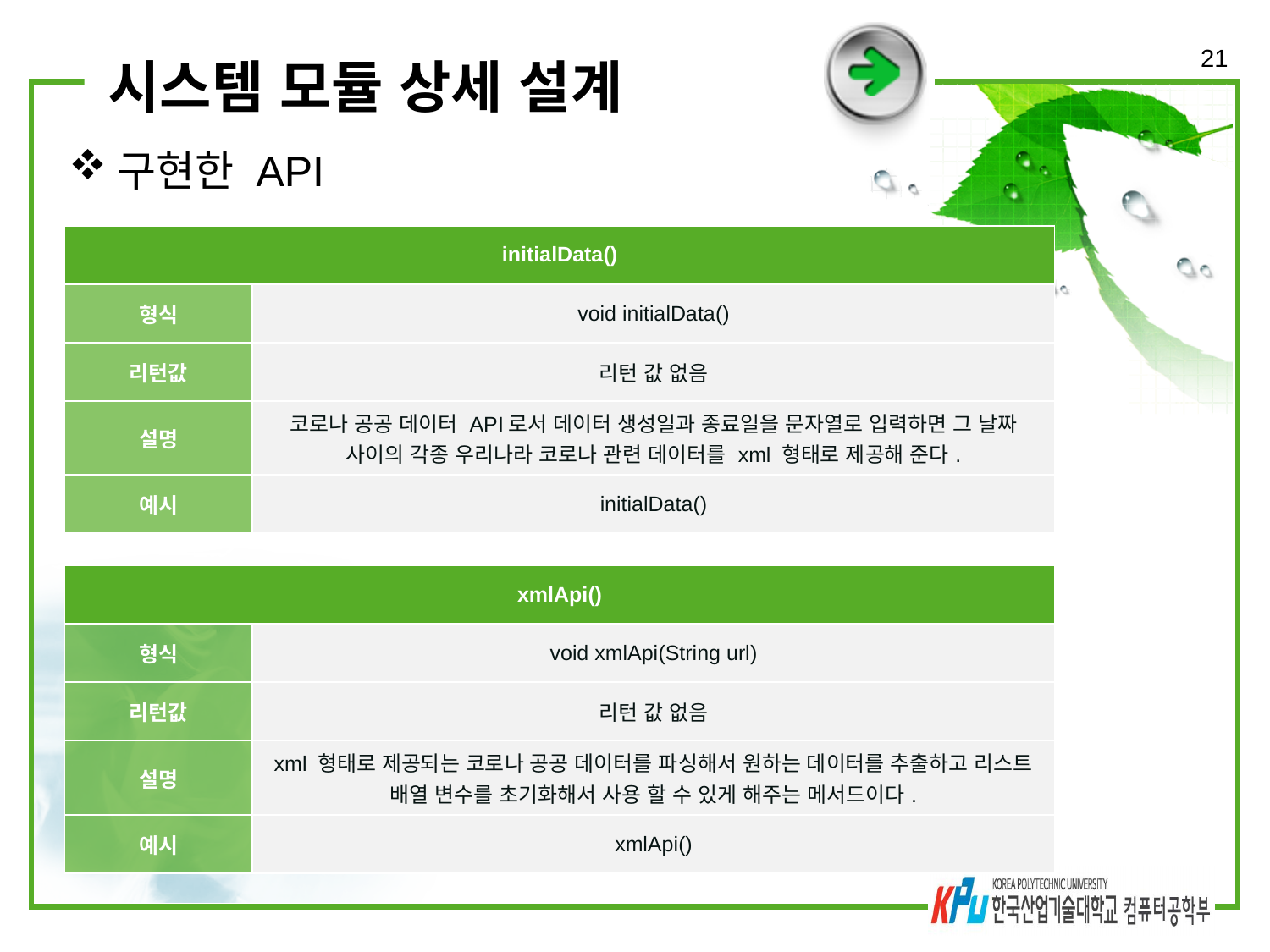

21
# 시스템 모듈 상세 설계
구현한 API
| initialData() | initialData() |
| --- | --- |
| 형식 | void initialData() |
| 리턴값 | 리턴 값 없음 |
| 설명 | 코로나 공공 데이터 API로서 데이터 생성일과 종료일을 문자열로 입력하면 그 날짜 사이의 각종 우리나라 코로나 관련 데이터를 xml 형태로 제공해 준다. |
| 예시 | initialData() |
| xmlApi() | xmlApi() |
| --- | --- |
| 형식 | void xmlApi(String url) |
| 리턴값 | 리턴 값 없음 |
| 설명 | xml 형태로 제공되는 코로나 공공 데이터를 파싱해서 원하는 데이터를 추출하고 리스트 배열 변수를 초기화해서 사용 할 수 있게 해주는 메서드이다. |
| 예시 | xmlApi() |